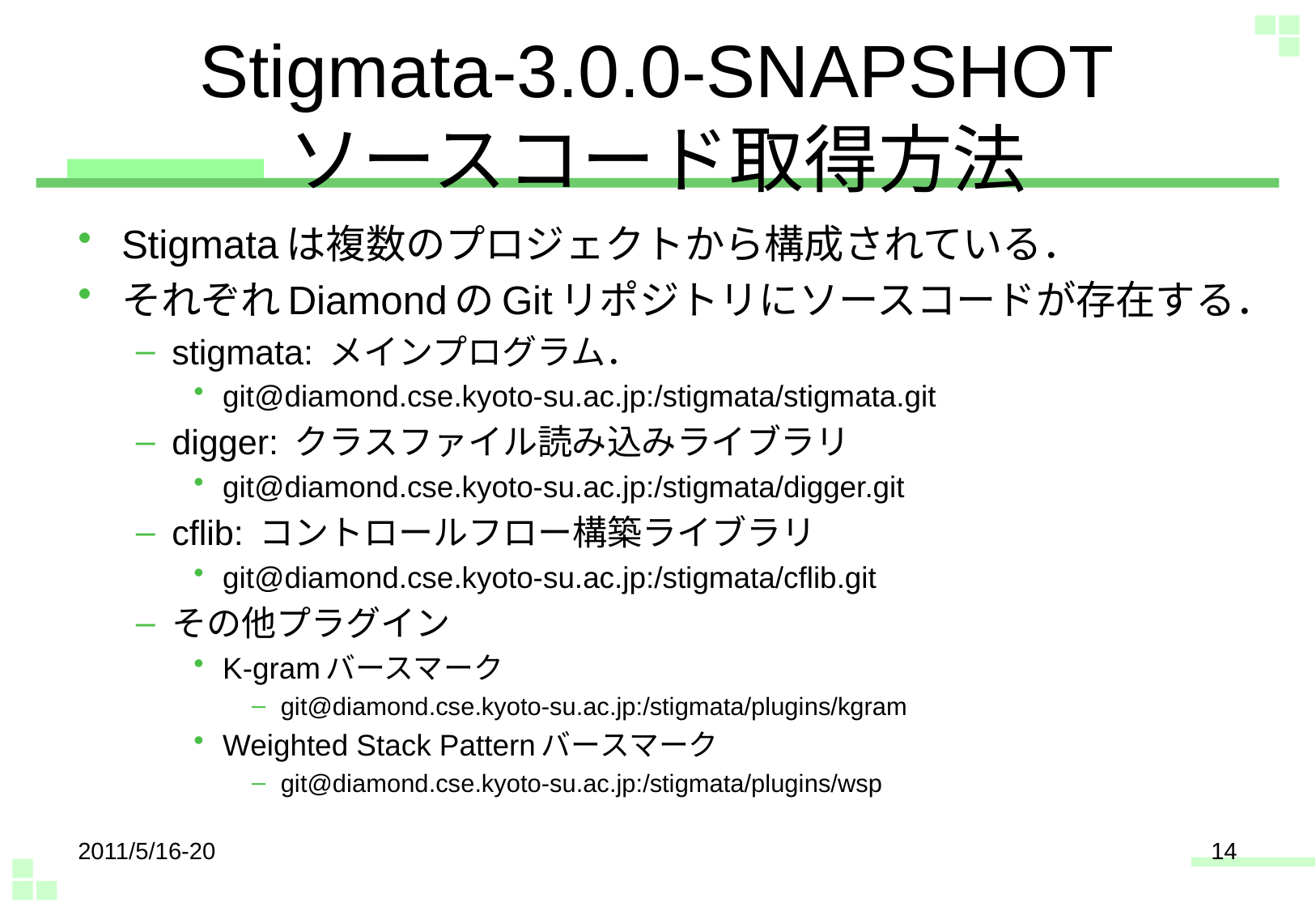

# Stigmata-3.0.0-SNAPSHOT ソースコード取得方法
Stigmataは複数のプロジェクトから構成されている．
それぞれDiamondのGitリポジトリにソースコードが存在する．
stigmata: メインプログラム．
git@diamond.cse.kyoto-su.ac.jp:/stigmata/stigmata.git
digger: クラスファイル読み込みライブラリ
git@diamond.cse.kyoto-su.ac.jp:/stigmata/digger.git
cflib: コントロールフロー構築ライブラリ
git@diamond.cse.kyoto-su.ac.jp:/stigmata/cflib.git
その他プラグイン
K-gramバースマーク
git@diamond.cse.kyoto-su.ac.jp:/stigmata/plugins/kgram
Weighted Stack Patternバースマーク
git@diamond.cse.kyoto-su.ac.jp:/stigmata/plugins/wsp
2011/5/16-20
14